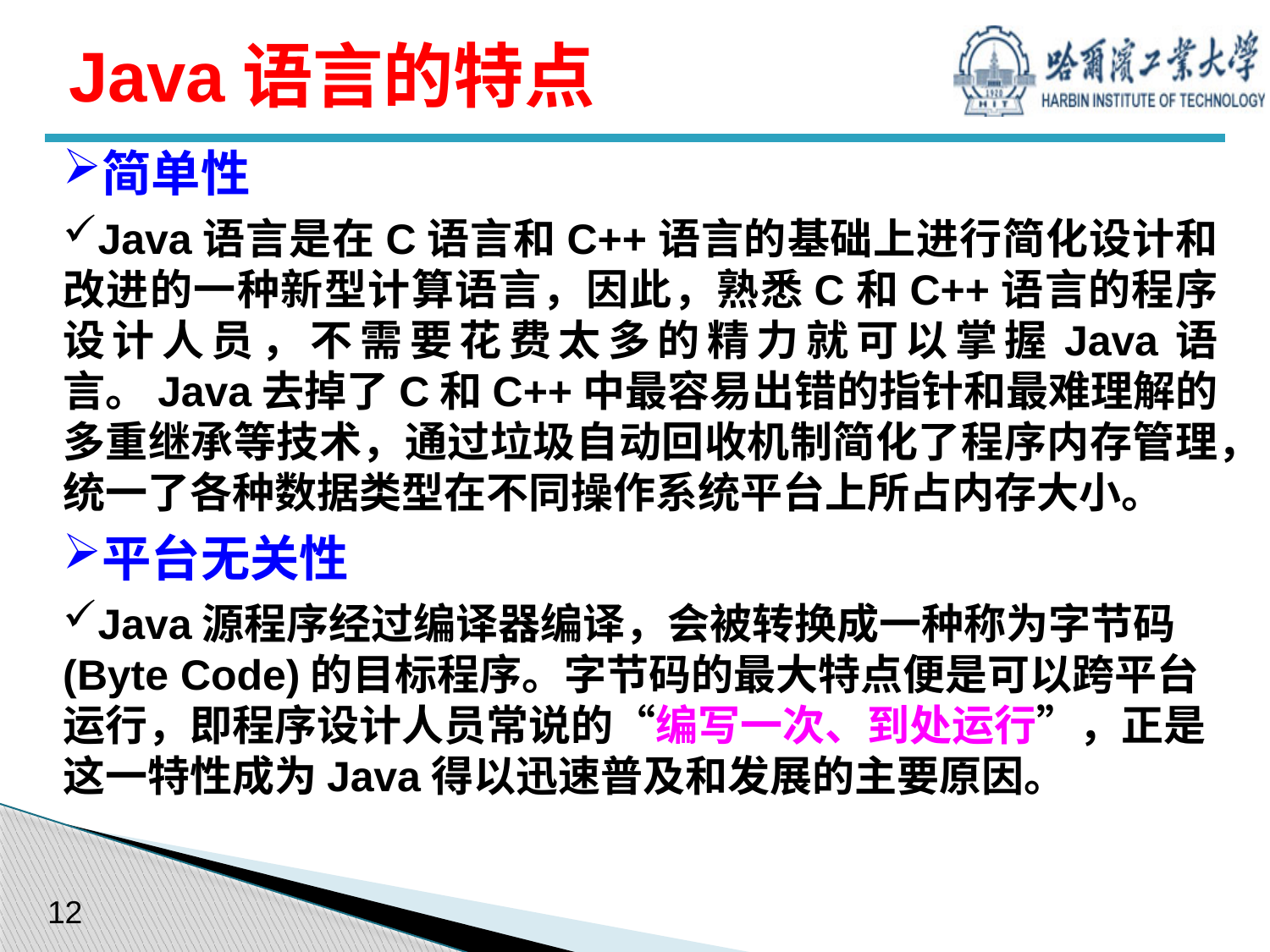

# Java语言的特点
简单性
Java语言是在C语言和C++语言的基础上进行简化设计和改进的一种新型计算语言，因此，熟悉C和C++语言的程序设计人员，不需要花费太多的精力就可以掌握Java语言。Java去掉了C和C++中最容易出错的指针和最难理解的多重继承等技术，通过垃圾自动回收机制简化了程序内存管理，统一了各种数据类型在不同操作系统平台上所占内存大小。
平台无关性
Java源程序经过编译器编译，会被转换成一种称为字节码(Byte Code)的目标程序。字节码的最大特点便是可以跨平台运行，即程序设计人员常说的“编写一次、到处运行”，正是这一特性成为Java得以迅速普及和发展的主要原因。